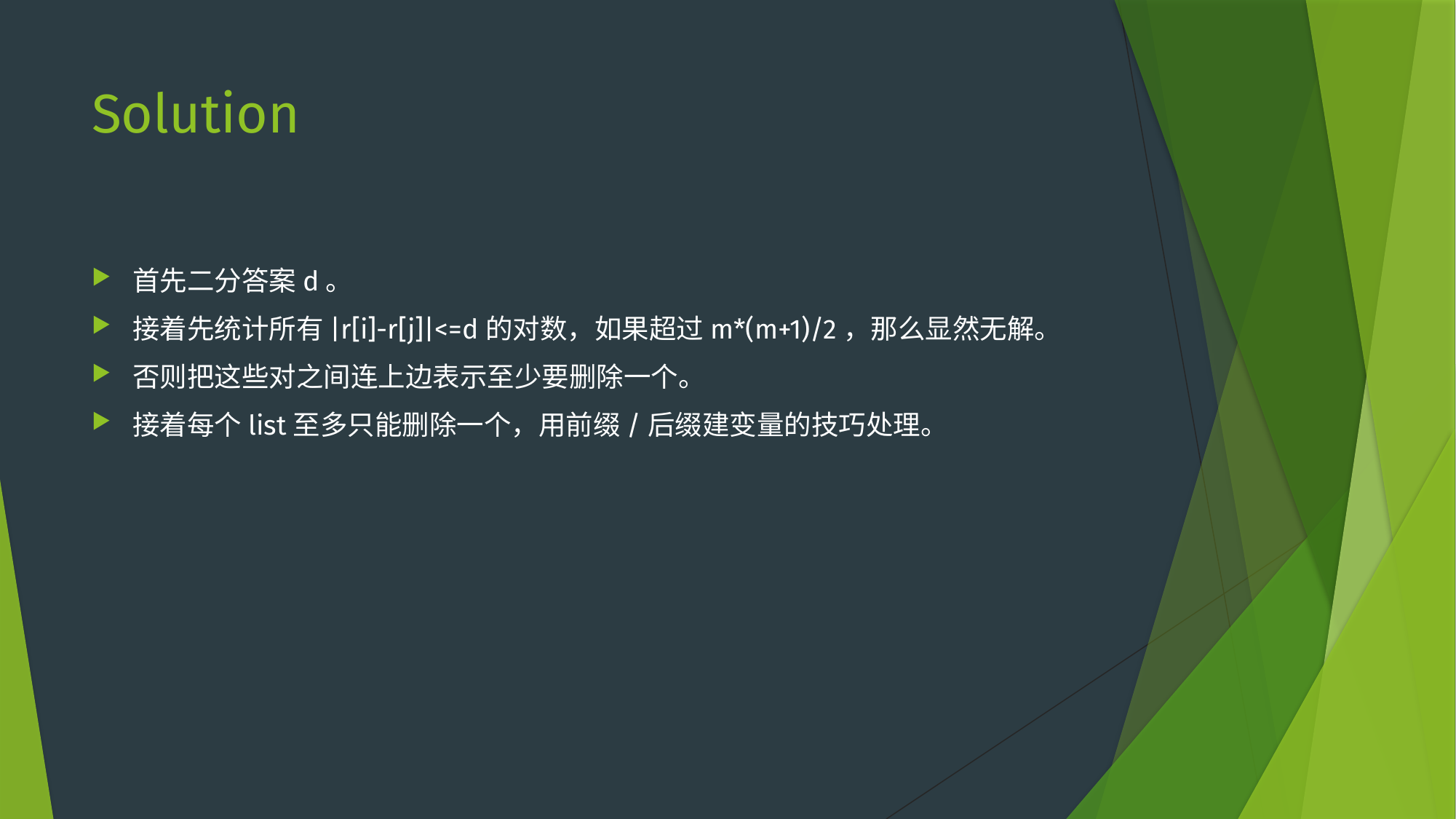

# Solution
首先二分答案d。
接着先统计所有|r[i]-r[j]|<=d的对数，如果超过m*(m+1)/2，那么显然无解。
否则把这些对之间连上边表示至少要删除一个。
接着每个list至多只能删除一个，用前缀/后缀建变量的技巧处理。